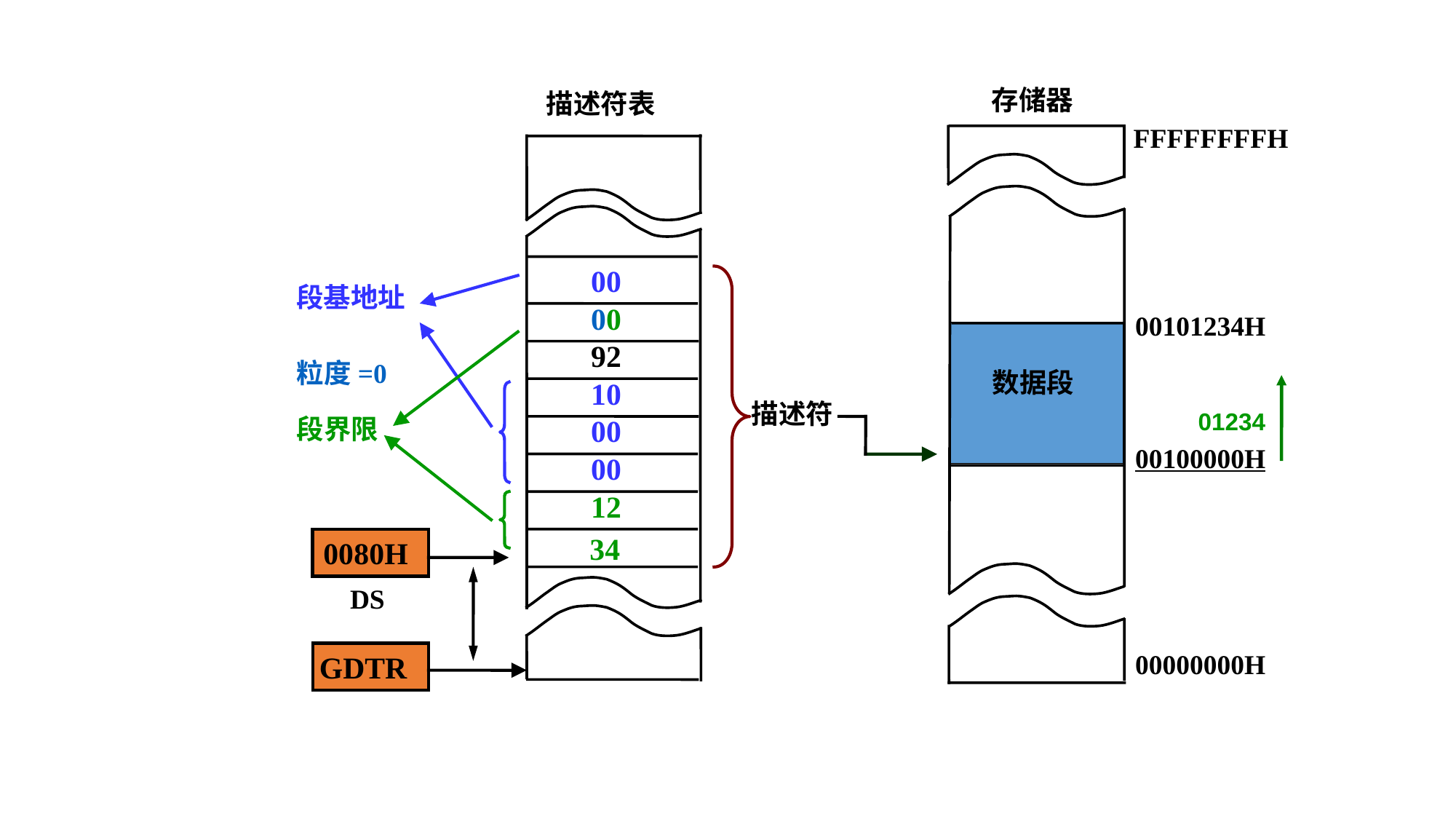

存储器
描述符表
FFFFFFFFH

00

段基地址

00

00101234H

92

粒度=0
数据段
10

描述符
00
段界限

00100000H
00

12

 34
0080H

DS

00000000H
GDTR

01234